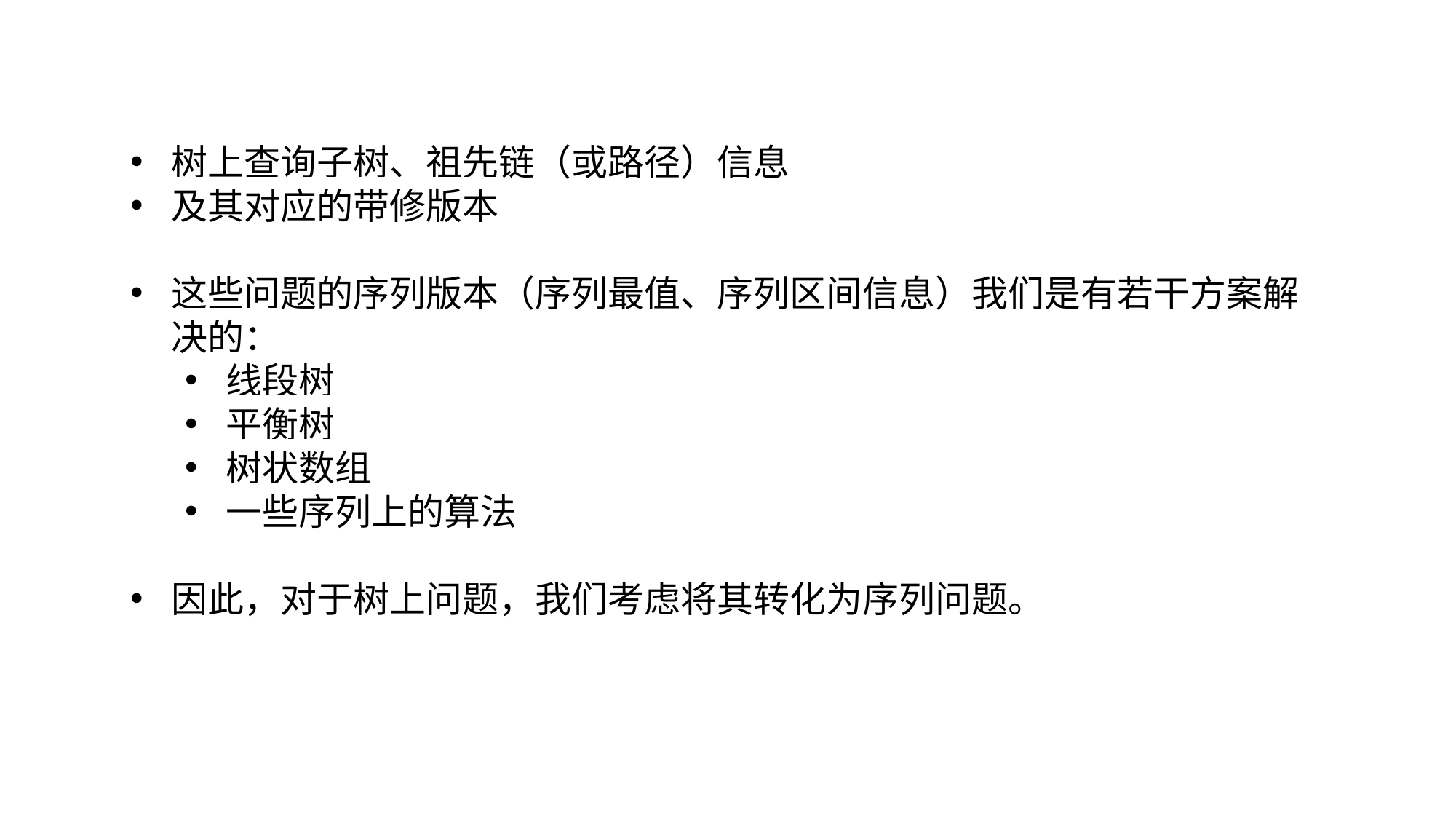

树上查询子树、祖先链（或路径）信息
及其对应的带修版本

这些问题的序列版本（序列最值、序列区间信息）我们是有若干方案解决的：
线段树
平衡树
树状数组
一些序列上的算法

因此，对于树上问题，我们考虑将其转化为序列问题。